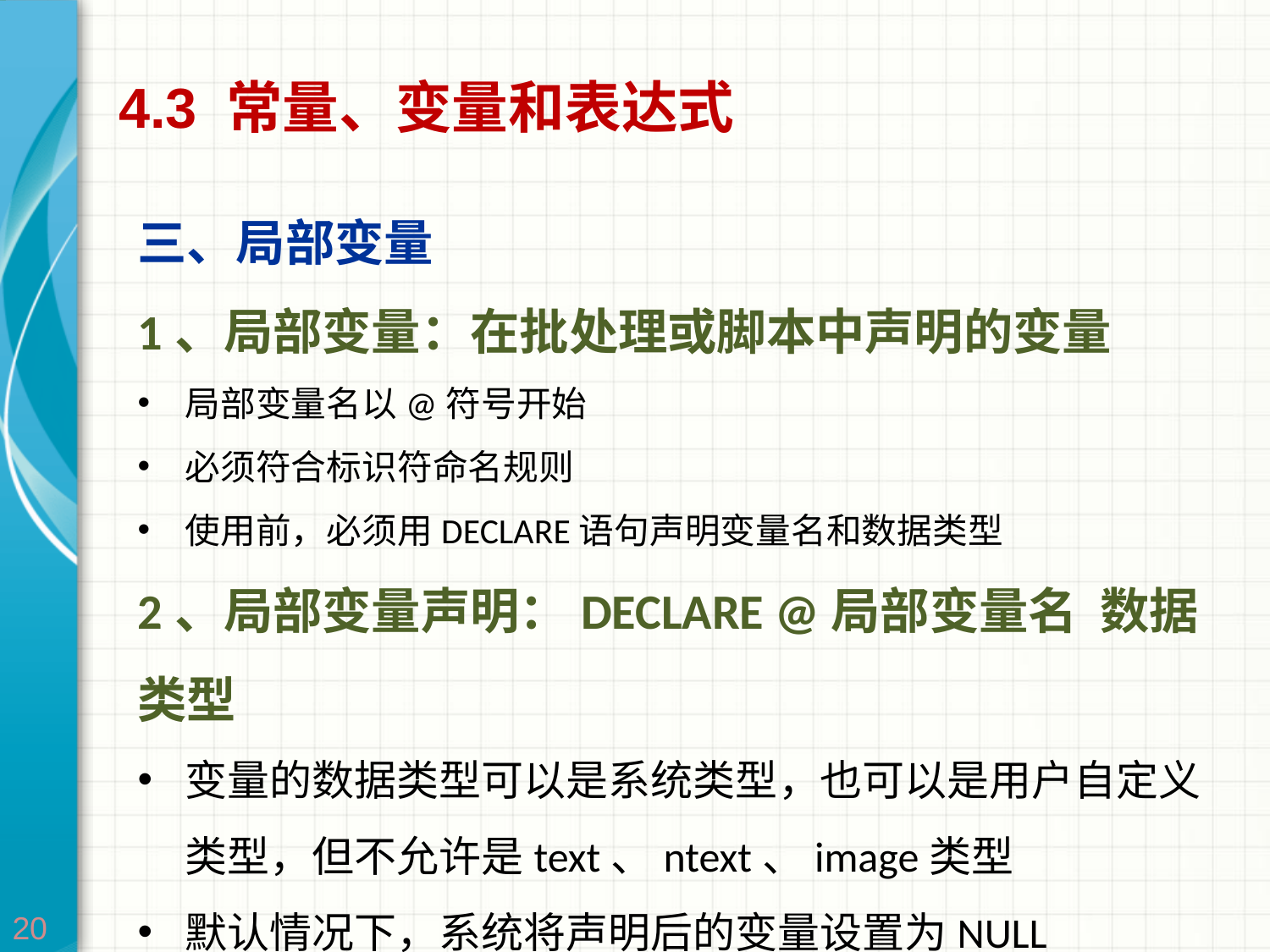

# 4.3 常量、变量和表达式
三、局部变量
1、局部变量：在批处理或脚本中声明的变量
局部变量名以@符号开始
必须符合标识符命名规则
使用前，必须用DECLARE语句声明变量名和数据类型
2、局部变量声明：DECLARE @局部变量名  数据类型
变量的数据类型可以是系统类型，也可以是用户自定义类型，但不允许是text、ntext、image类型
默认情况下，系统将声明后的变量设置为NULL

20